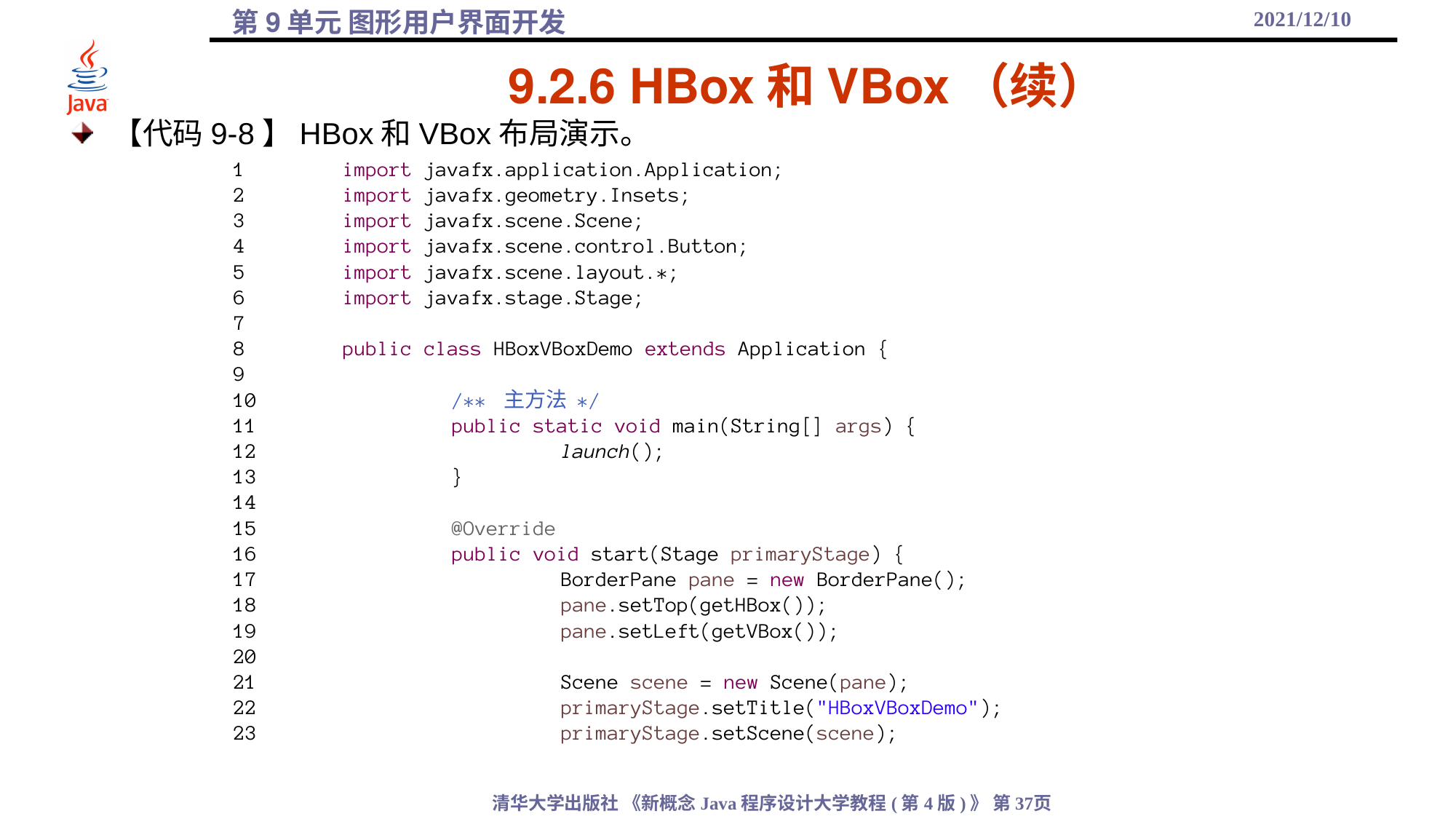

2021/12/10
# 9.2.6 HBox和VBox（续）
【代码9-8】HBox和VBox布局演示。
1	import javafx.application.Application;
2	import javafx.geometry.Insets;
3	import javafx.scene.Scene;
4	import javafx.scene.control.Button;
5	import javafx.scene.layout.*;
6	import javafx.stage.Stage;
7
8	public class HBoxVBoxDemo extends Application {
9
10		/** 主方法 */
11		public static void main(String[] args) {
12			launch();
13		}
14
15		@Override
16		public void start(Stage primaryStage) {
17			BorderPane pane = new BorderPane();
18			pane.setTop(getHBox());
19			pane.setLeft(getVBox());
20
21			Scene scene = new Scene(pane);
22			primaryStage.setTitle("HBoxVBoxDemo");
23			primaryStage.setScene(scene);